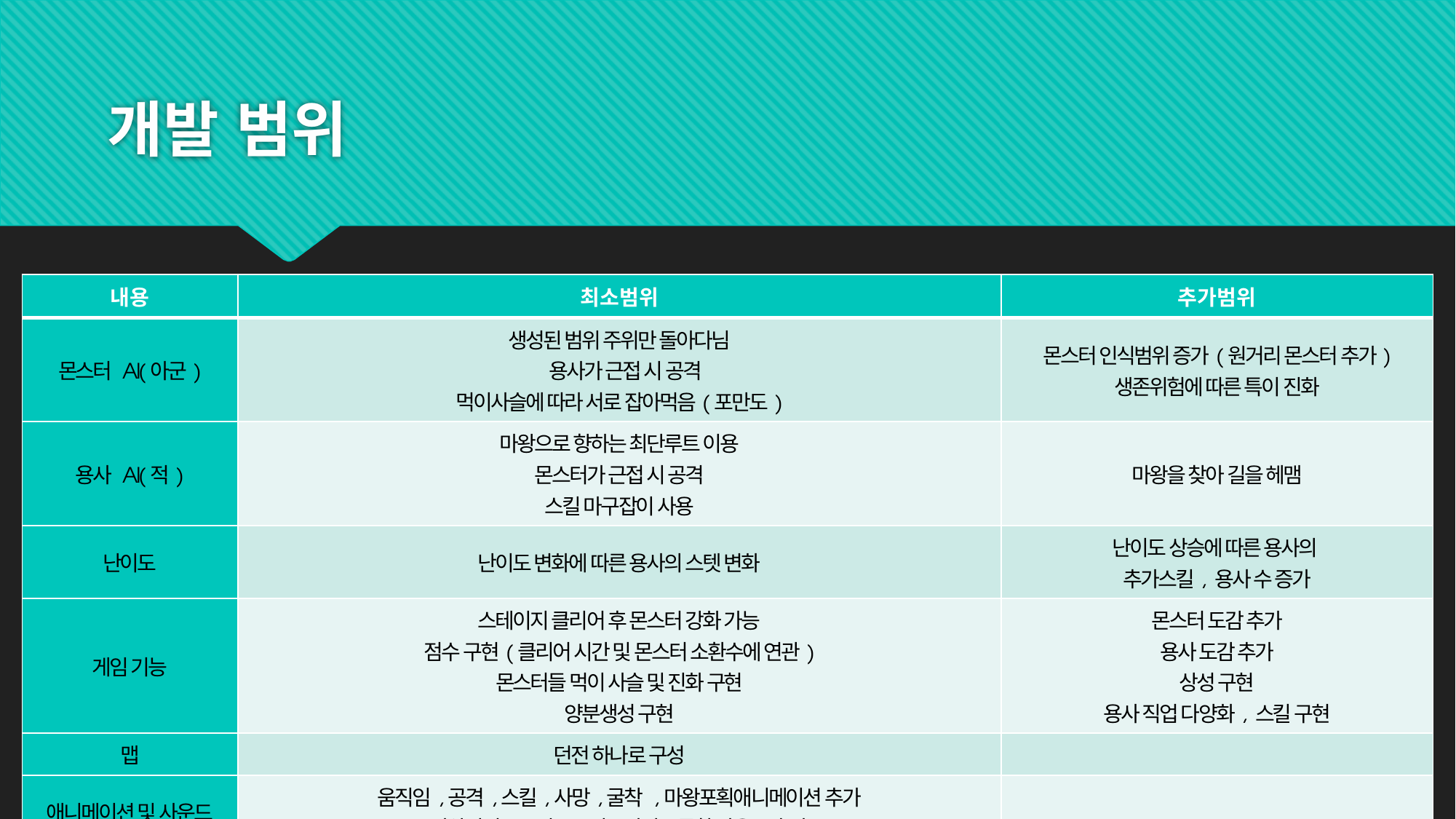

# 개발 범위
| 내용 | 최소범위 | 추가범위 |
| --- | --- | --- |
| 몬스터 AI(아군) | 생성된 범위 주위만 돌아다님 용사가 근접 시 공격 먹이사슬에 따라 서로 잡아먹음(포만도) | 몬스터 인식범위 증가(원거리 몬스터 추가) 생존위험에 따른 특이 진화 |
| 용사 AI(적) | 마왕으로 향하는 최단루트 이용 몬스터가 근접 시 공격 스킬 마구잡이 사용 | 마왕을 찾아 길을 헤맴 |
| 난이도 | 난이도 변화에 따른 용사의 스텟 변화 | 난이도 상승에 따른 용사의 추가스킬, 용사 수 증가 |
| 게임 기능 | 스테이지 클리어 후 몬스터 강화 가능 점수 구현(클리어 시간 및 몬스터 소환수에 연관) 몬스터들 먹이 사슬 및 진화 구현 양분생성 구현 | 몬스터 도감 추가 용사 도감 추가 상성 구현 용사 직업 다양화, 스킬 구현 |
| 맵 | 던전 하나로 구성 |  |
| 애니메이션 및 사운드 | 움직임,공격,스킬,사망,굴착 ,마왕포획애니메이션 추가 마왕비명,공격,스킬,사망,굴착 사운드 추가 |  |